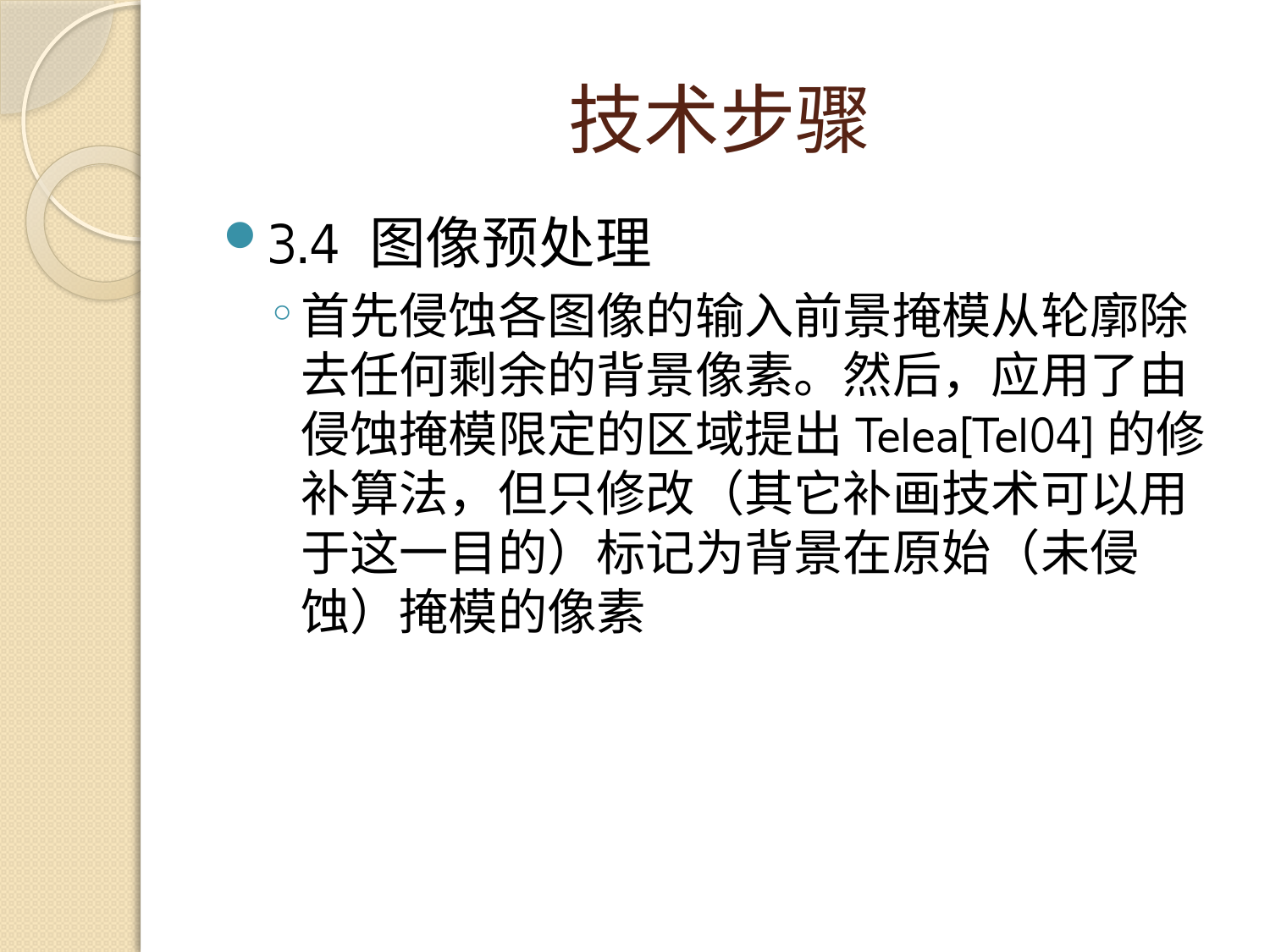

# 技术步骤
3.4 图像预处理
首先侵蚀各图像的输入前景掩模从轮廓除去任何剩余的背景像素。然后，应用了由侵蚀掩模限定的区域提出Telea[Tel04]的修补算法，但只修改（其它补画技术可以用于这一目的）标记为背景在原始（未侵蚀）掩模的像素